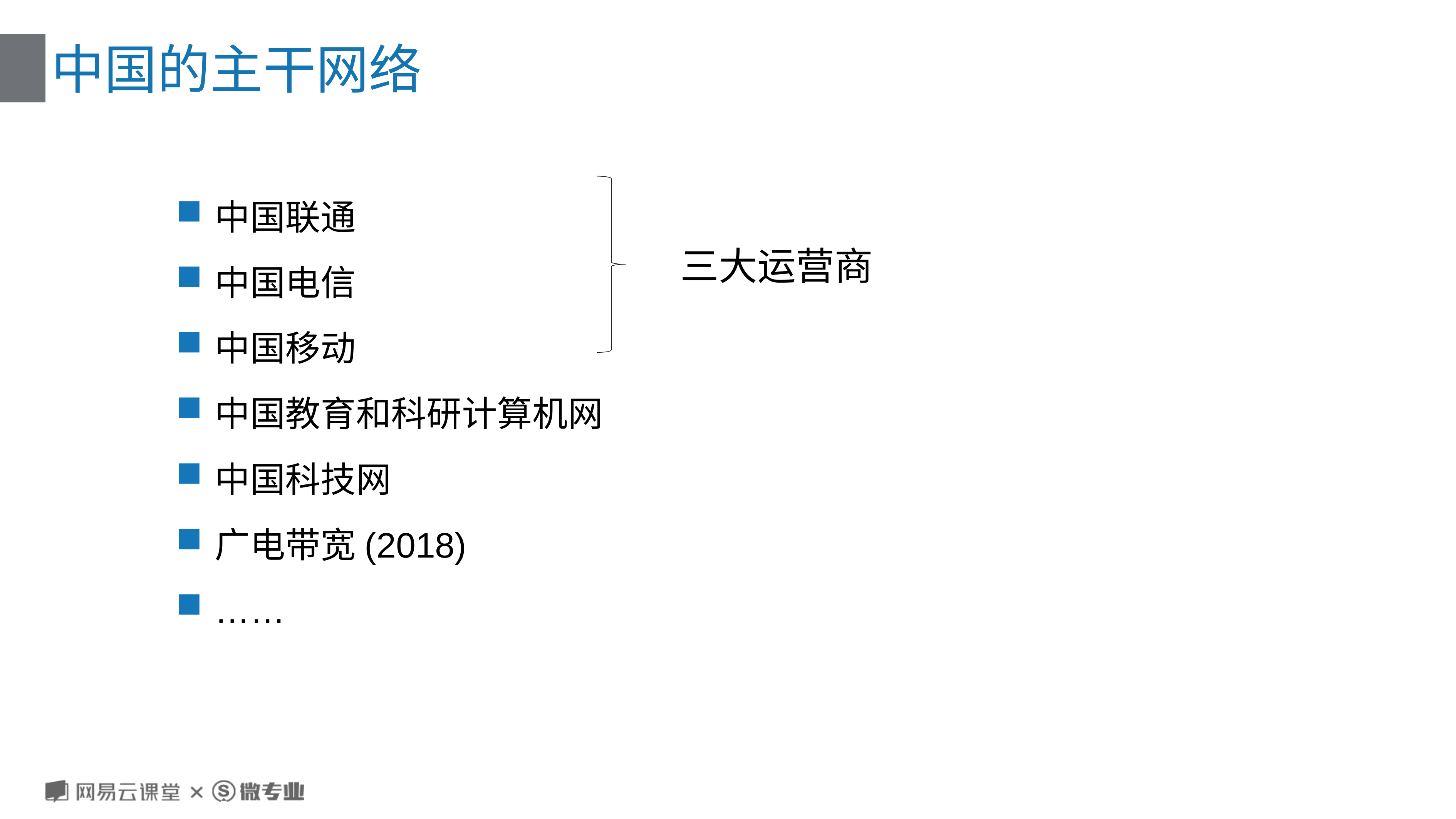

# 中国的主干网络
中国联通
中国电信
中国移动
中国教育和科研计算机网
中国科技网
广电带宽(2018)
……

三大运营商